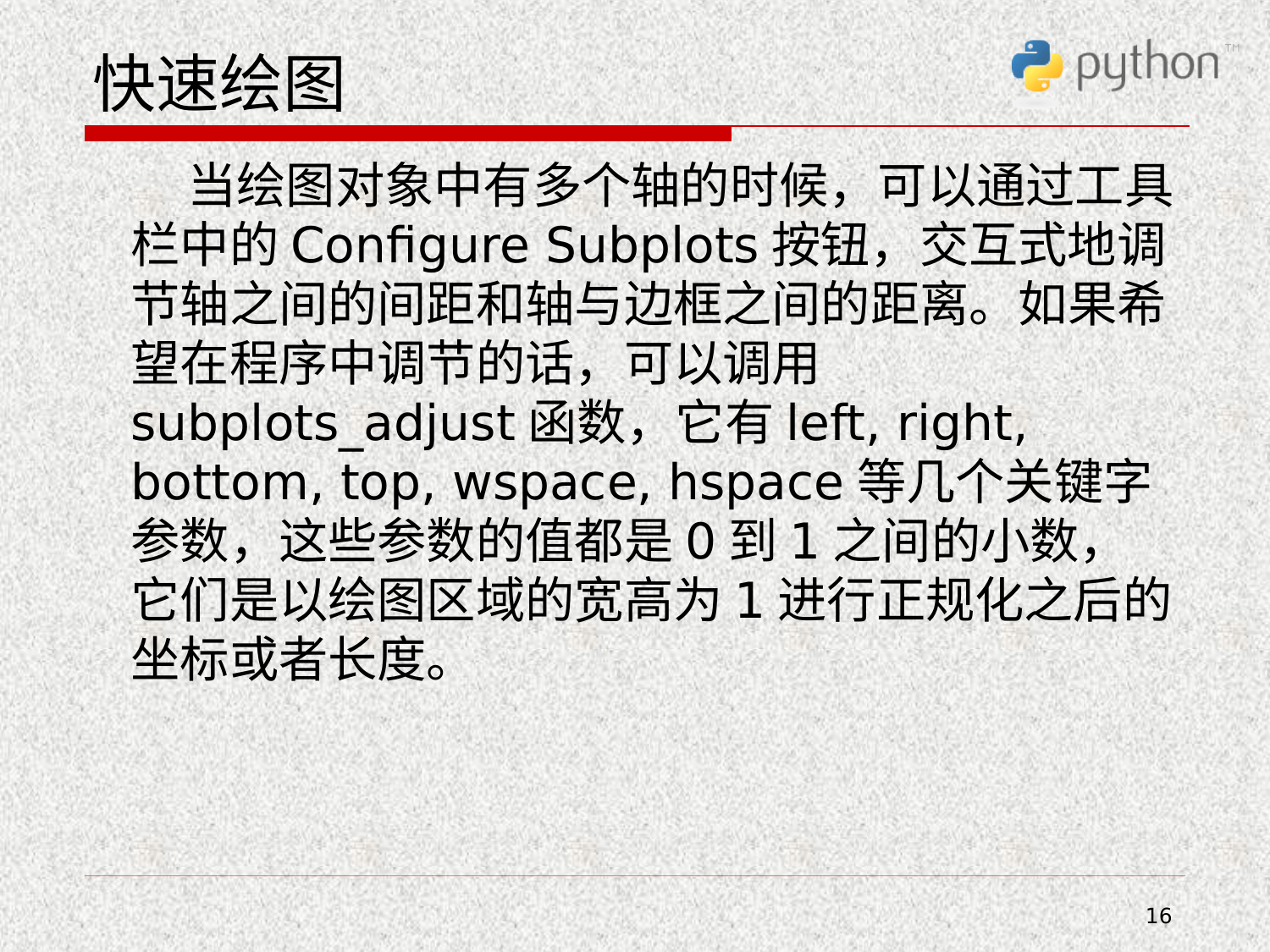

# 快速绘图
          当绘图对象中有多个轴的时候，可以通过工具栏中的Configure Subplots按钮，交互式地调节轴之间的间距和轴与边框之间的距离。如果希望在程序中调节的话，可以调用subplots_adjust函数，它有left, right, bottom, top, wspace, hspace等几个关键字参数，这些参数的值都是0到1之间的小数，它们是以绘图区域的宽高为1进行正规化之后的坐标或者长度。
16